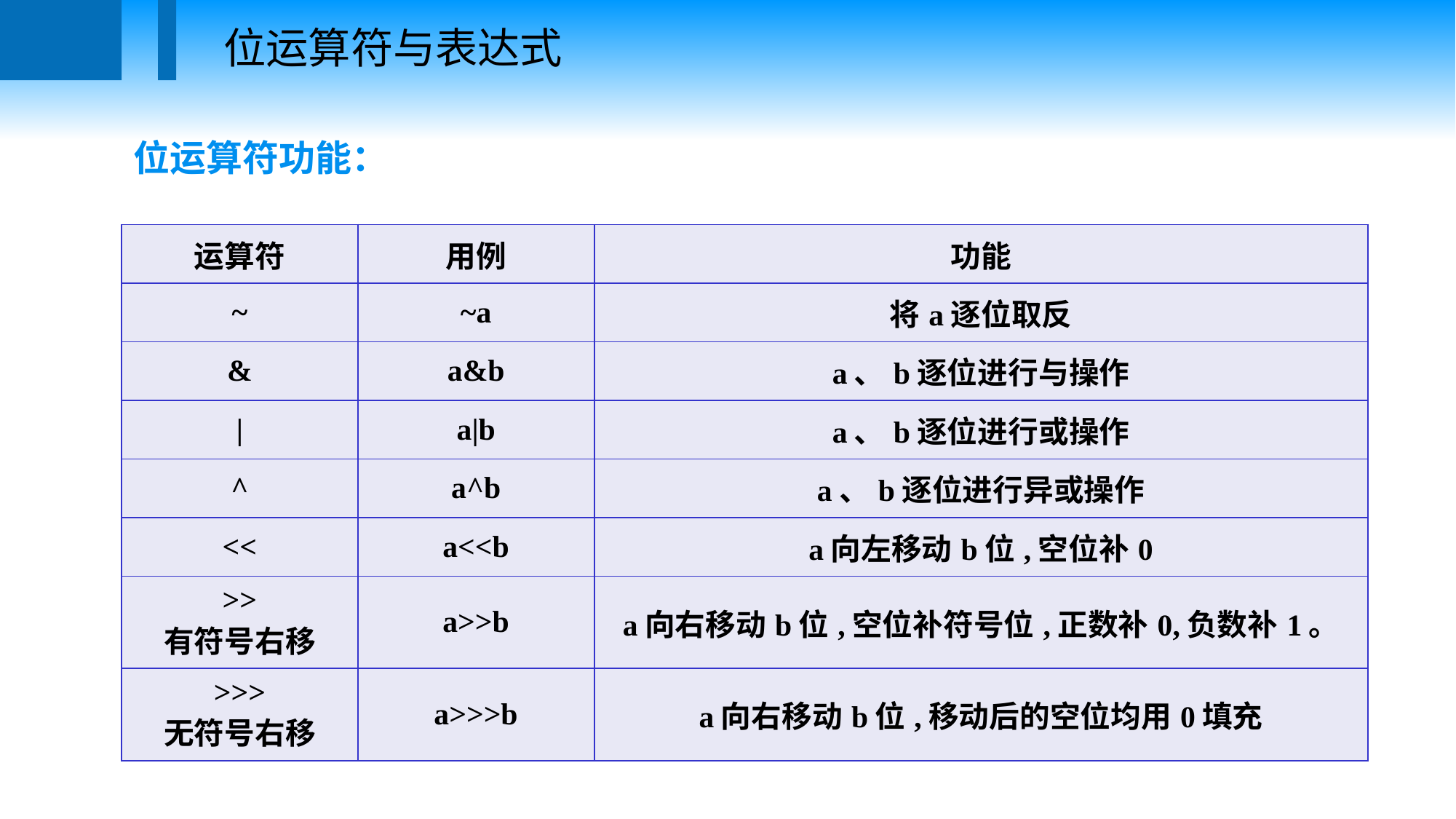

位运算符与表达式
位运算符功能：
| 运算符 | 用例 | 功能 |
| --- | --- | --- |
| ~ | ~a | 将a逐位取反 |
| & | a&b | a、b逐位进行与操作 |
| | | a|b | a、b逐位进行或操作 |
| ^ | a^b | a、b逐位进行异或操作 |
| << | a<<b | a向左移动b位,空位补0 |
| >> 有符号右移 | a>>b | a向右移动b位,空位补符号位,正数补0,负数补1。 |
| >>> 无符号右移 | a>>>b | a向右移动b位,移动后的空位均用0填充 |